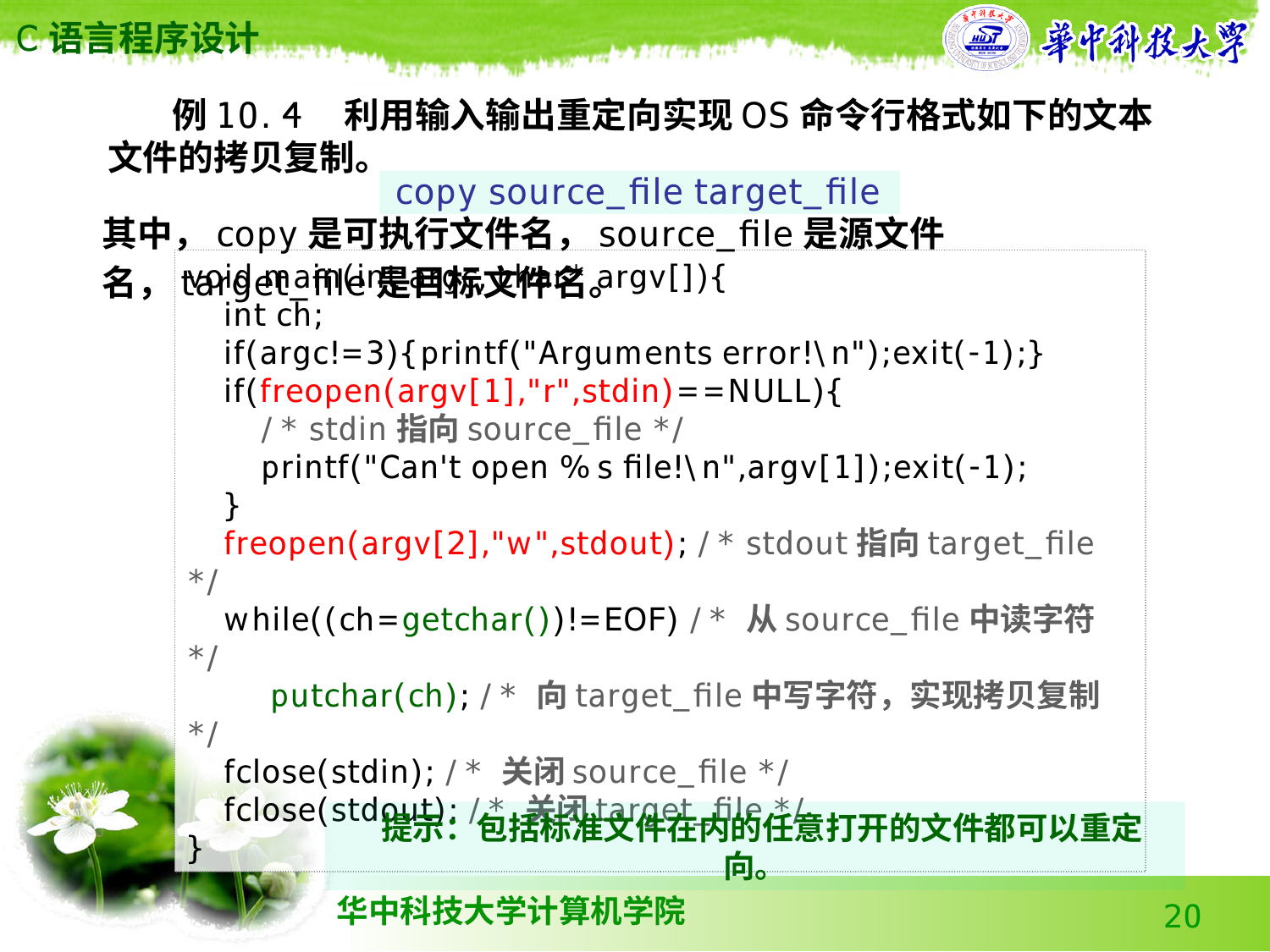

例10. 4   利用输入输出重定向实现OS命令行格式如下的文本文件的拷贝复制。
copy source_file target_file
其中，copy是可执行文件名，source_file是源文件名，target_file是目标文件名。

void main(int argc, char* argv[]){
    int ch;
    if(argc!=3){printf("Arguments error!\n");exit(-1);}
    if(freopen(argv[1],"r",stdin)==NULL){
        /* stdin指向source_file */
        printf("Can't open %s file!\n",argv[1]);exit(-1);
    }
    freopen(argv[2],"w",stdout); /* stdout指向target_file */
    while((ch=getchar())!=EOF) /* 从source_file中读字符 */
         putchar(ch); /* 向target_file中写字符，实现拷贝复制 */
    fclose(stdin); /* 关闭source_file */
    fclose(stdout); /* 关闭target_file */
}
 提示：包括标准文件在内的任意打开的文件都可以重定向。
20